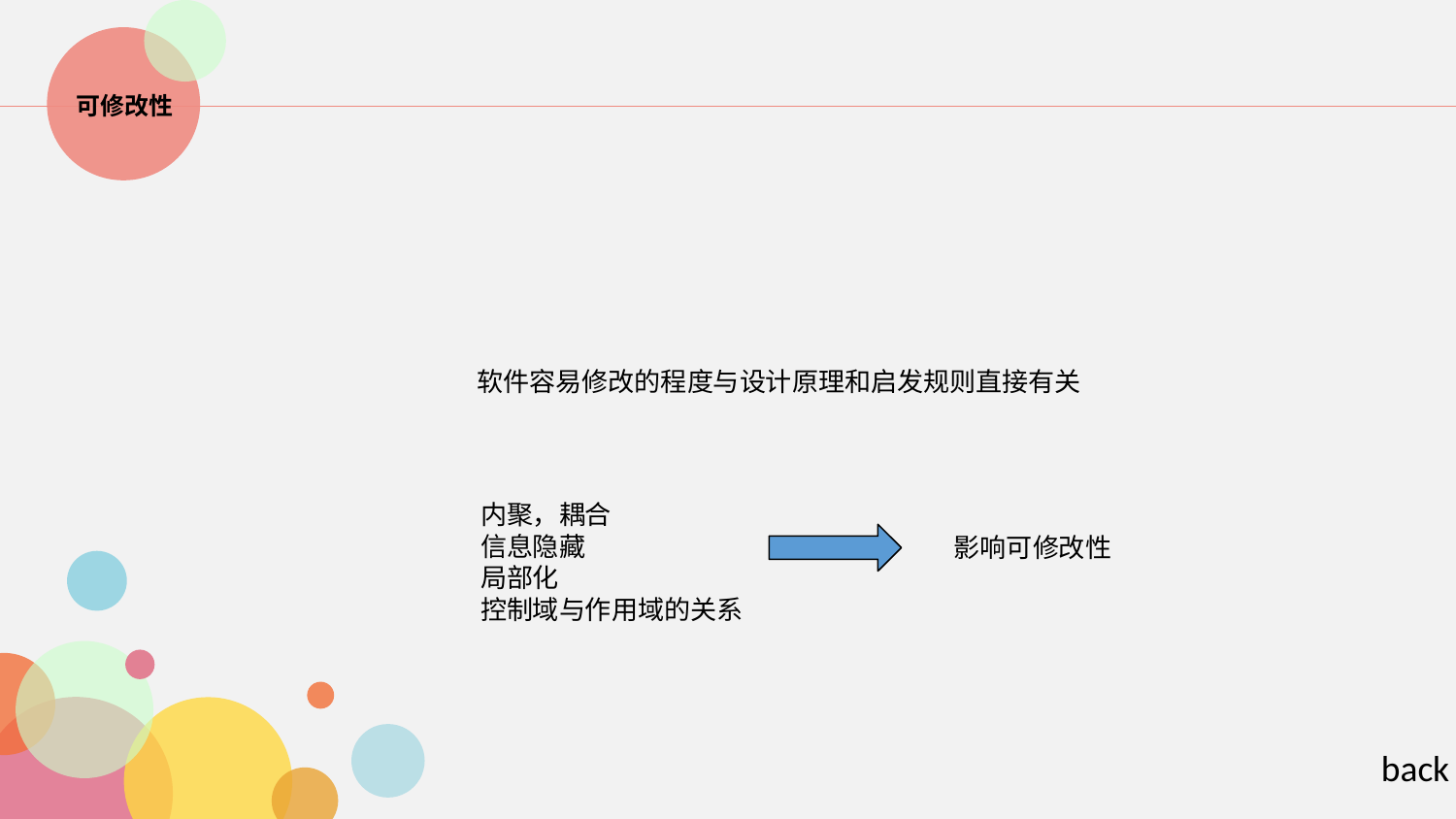

可修改性
软件容易修改的程度与设计原理和启发规则直接有关

内聚，耦合
信息隐藏
局部化
控制域与作用域的关系

影响可修改性
back